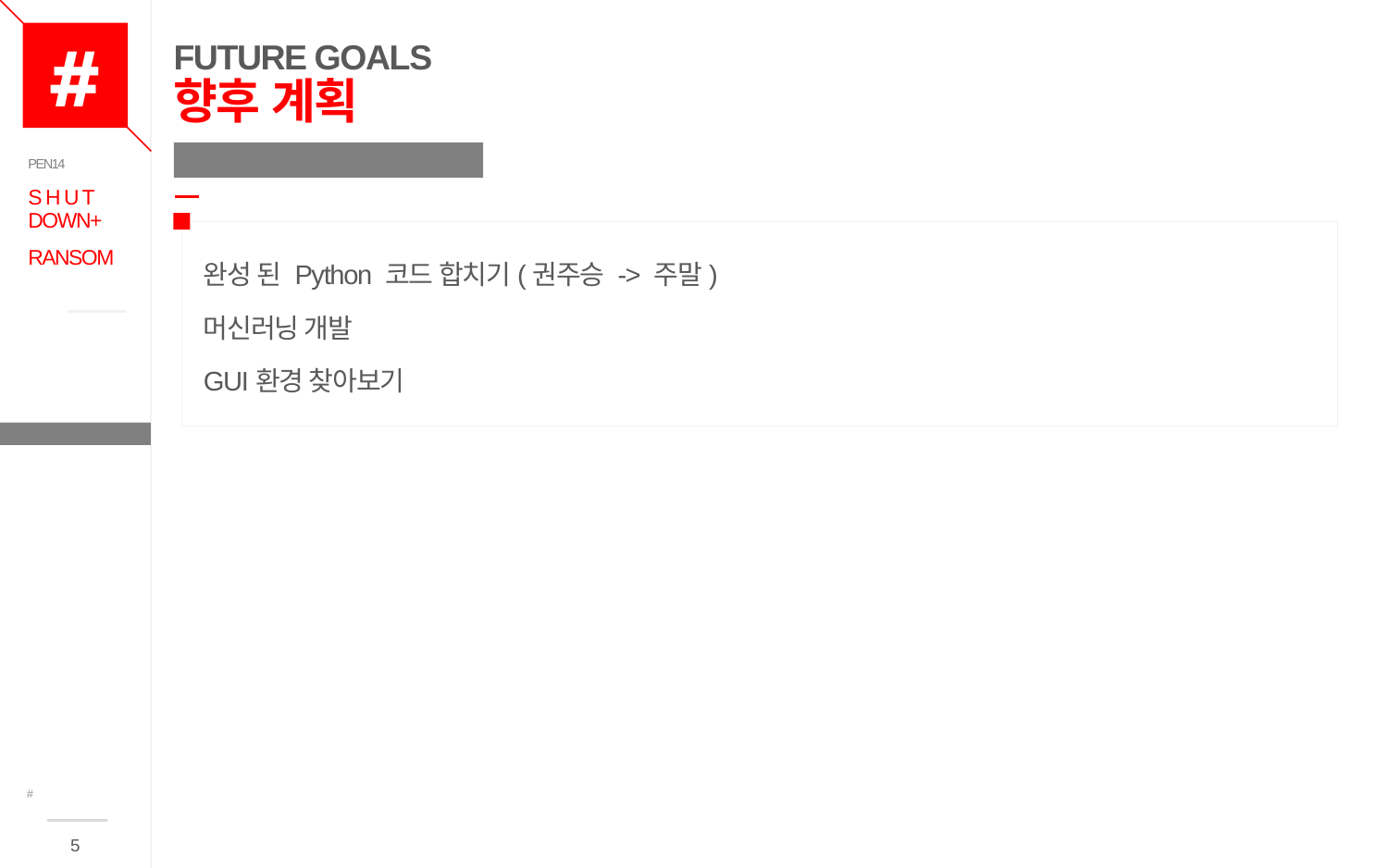

# FUTURE GOALS 향후 계획
목표
PEN14
S H U T   DOWN+
RANSOM

완성 된 Python 코드 합치기(권주승 -> 주말)
머신러닝 개발
GUI환경 찾아보기
CONTENTS
#
5